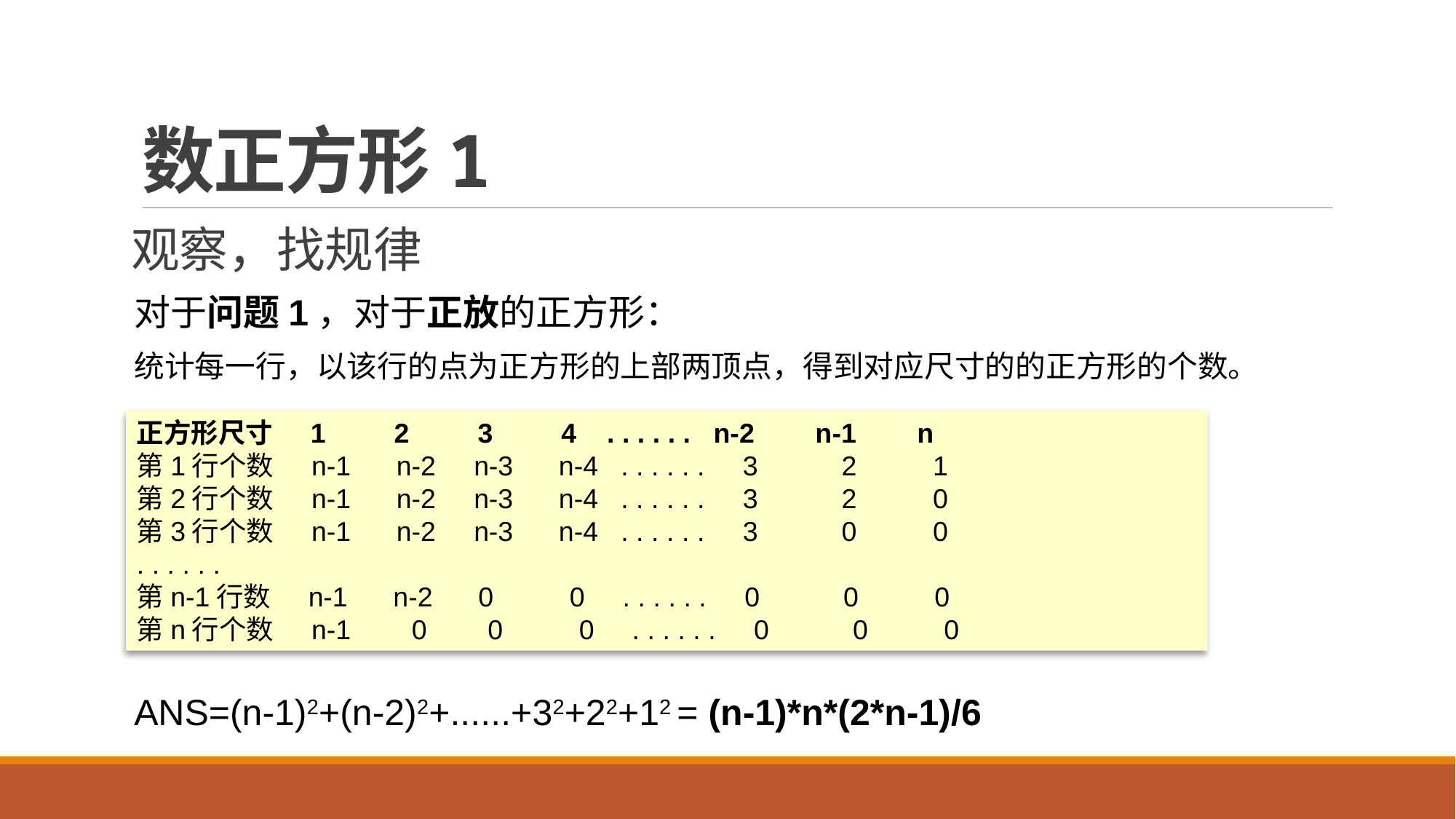

# 数正方形1
观察，找规律
对于问题1，对于正放的正方形：
统计每一行，以该行的点为正方形的上部两顶点，得到对应尺寸的的正方形的个数。
正方形尺寸     1         2         3         4    . . . . . .   n-2        n-1        n
第1行个数     n-1      n-2     n-3      n-4   . . . . . .     3           2          1
第2行个数     n-1      n-2     n-3      n-4   . . . . . .     3           2          0
第3行个数     n-1      n-2     n-3      n-4   . . . . . .     3           0          0
. . . . . .
第n-1行数     n-1      n-2      0          0     . . . . . .     0           0          0
第n行个数     n-1        0        0          0     . . . . . .     0           0          0
ANS=(n-1)2+(n-2)2+......+32+22+12 = (n-1)*n*(2*n-1)/6